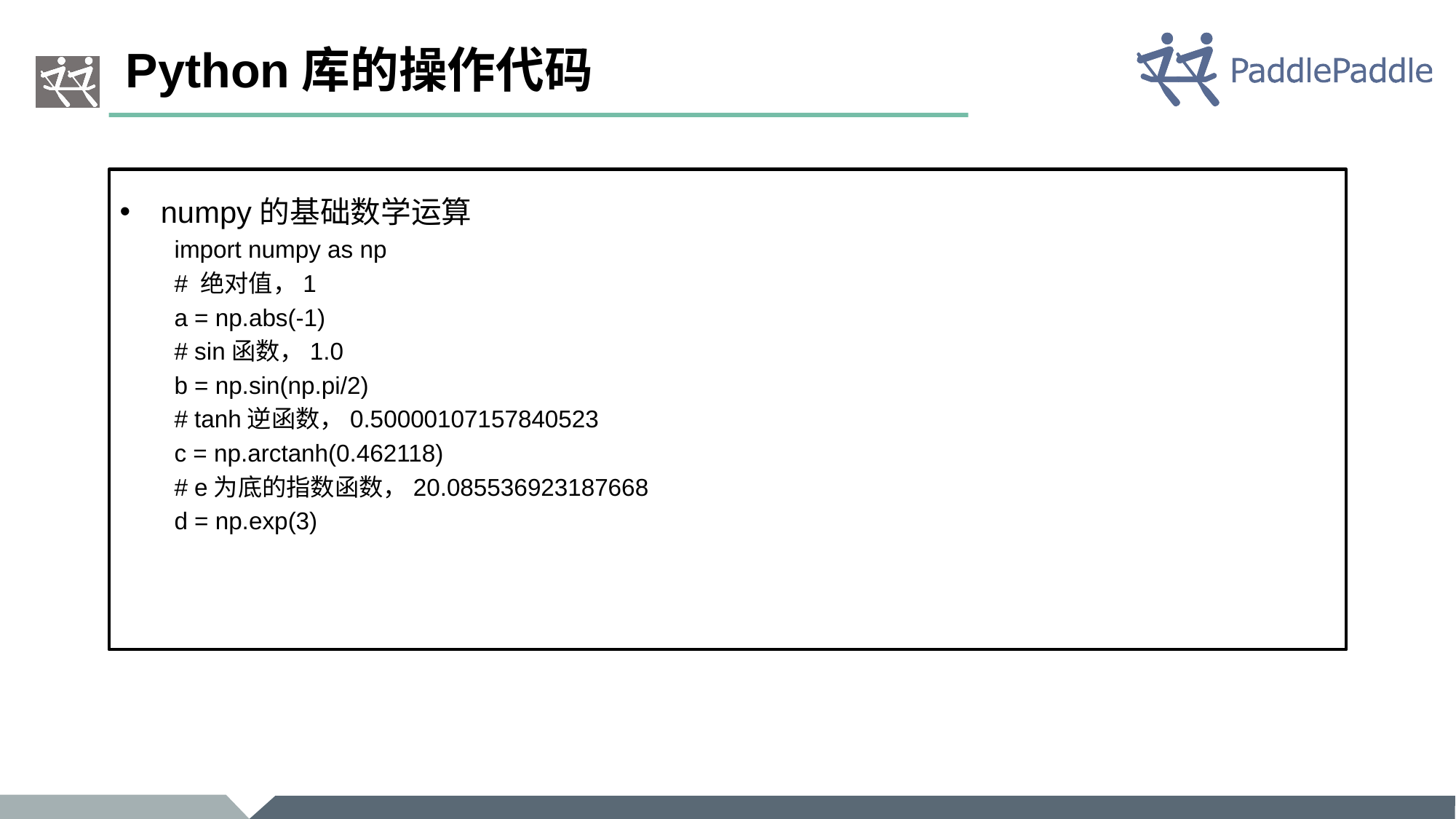

# Python库的操作代码
numpy的基础数学运算
import numpy as np
# 绝对值，1
a = np.abs(-1)
# sin函数，1.0
b = np.sin(np.pi/2)
# tanh逆函数，0.50000107157840523
c = np.arctanh(0.462118)
# e为底的指数函数，20.085536923187668
d = np.exp(3)